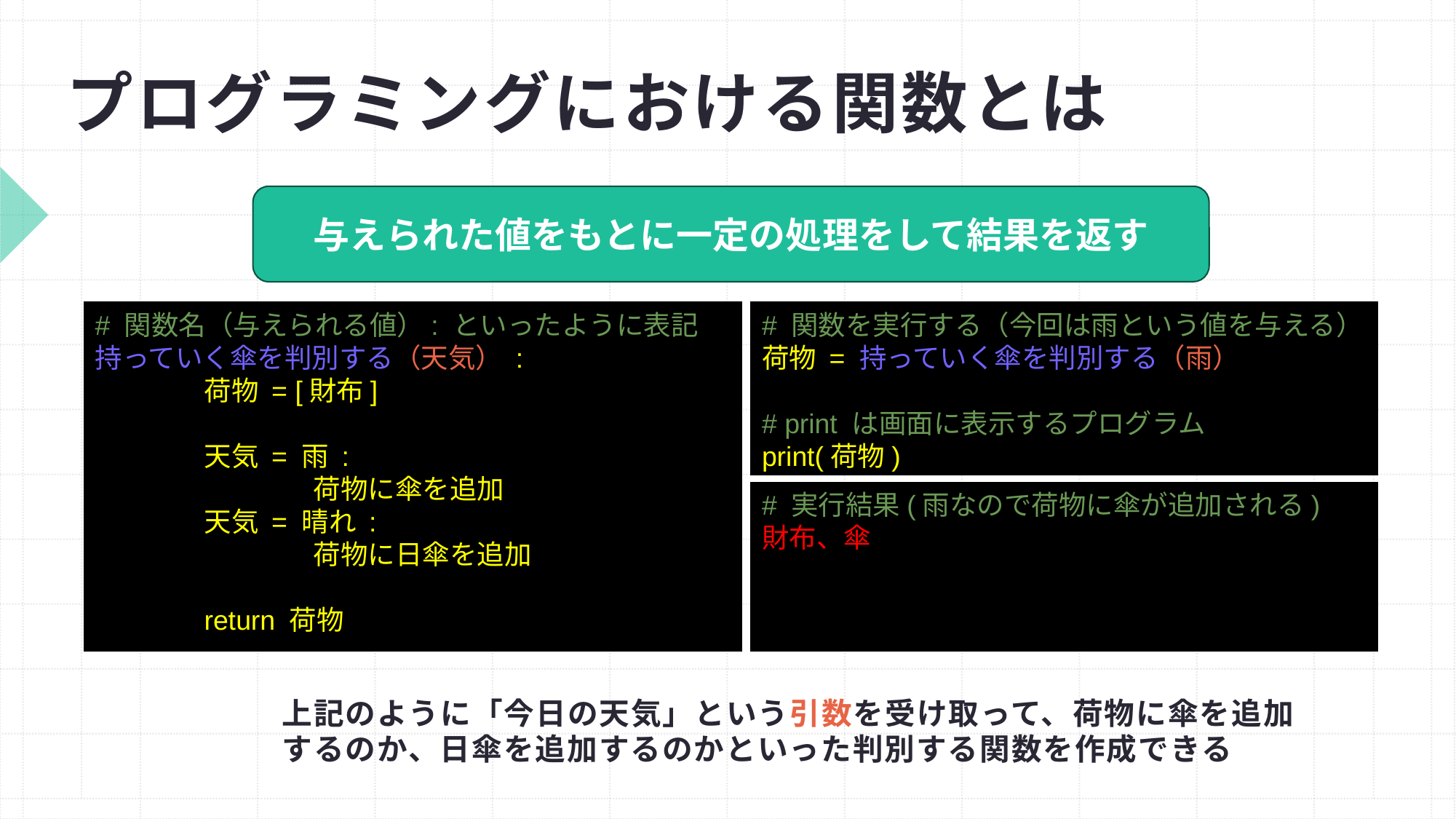

# プログラミングにおける関数とは
与えられた値をもとに一定の処理をして結果を返す
# 関数名（与えられる値）: といったように表記
持っていく傘を判別する（天気） :
	荷物 = [財布]

	天気 = 雨 :
		荷物に傘を追加
	天気 = 晴れ :
		荷物に日傘を追加

	return 荷物
# 関数を実行する（今回は雨という値を与える）
荷物 = 持っていく傘を判別する（雨）

# print は画面に表示するプログラム
print(荷物)

# 実行結果(雨なので荷物に傘が追加される)
財布、傘

上記のように「今日の天気」という引数を受け取って、荷物に傘を追加するのか、日傘を追加するのかといった判別する関数を作成できる